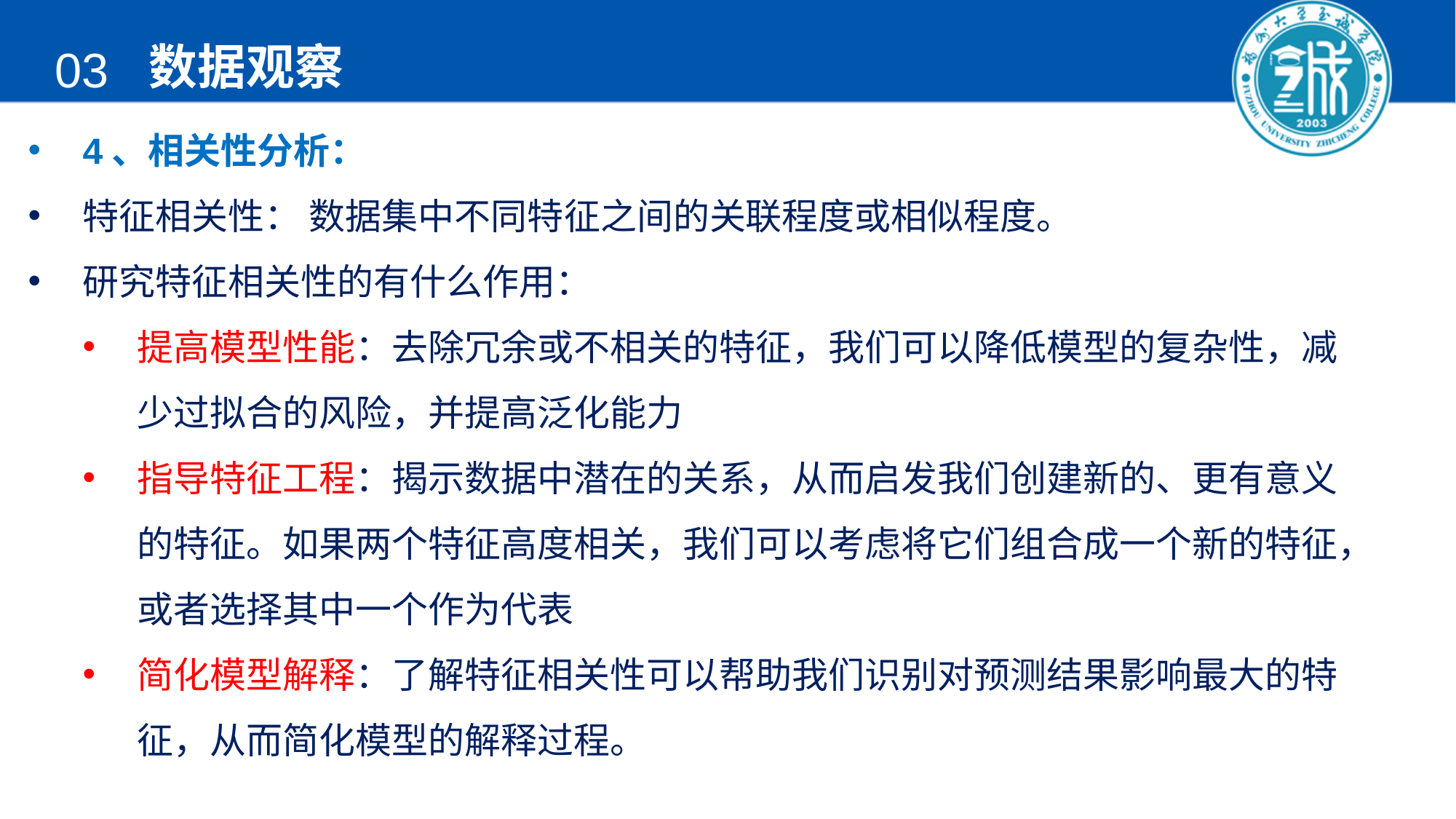

数据观察
03
4、相关性分析：
特征相关性： 数据集中不同特征之间的关联程度或相似程度。
研究特征相关性的有什么作用：
提高模型性能：去除冗余或不相关的特征，我们可以降低模型的复杂性，减少过拟合的风险，并提高泛化能力
指导特征工程：揭示数据中潜在的关系，从而启发我们创建新的、更有意义的特征。如果两个特征高度相关，我们可以考虑将它们组合成一个新的特征，或者选择其中一个作为代表
简化模型解释：了解特征相关性可以帮助我们识别对预测结果影响最大的特征，从而简化模型的解释过程。